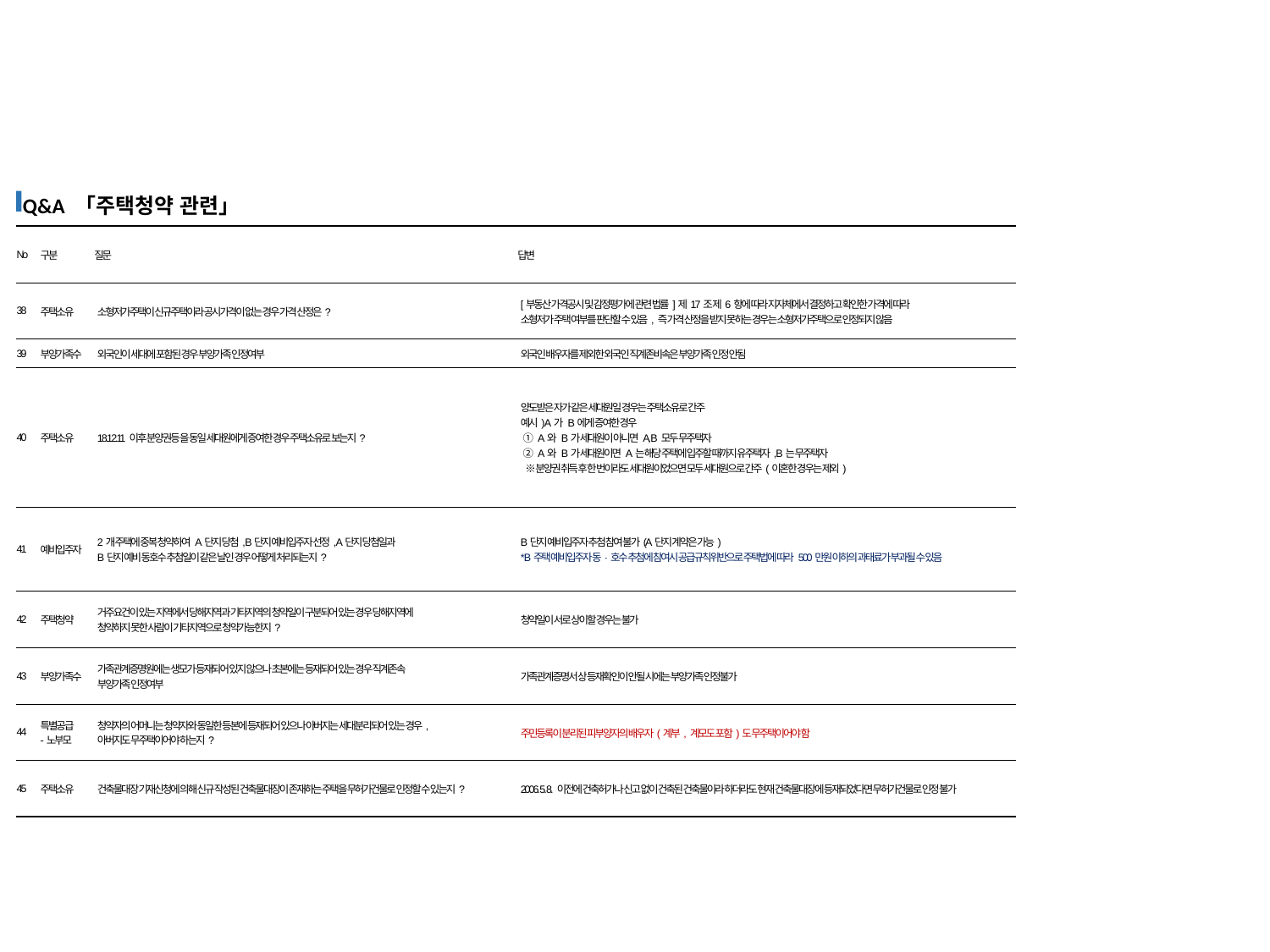

Q&A 「주택청약 관련」

| No | 구분 | 질문 | 답변 |
| --- | --- | --- | --- |
| 38 | 주택소유 | 소형저가주택이 신규주택이라 공시가격이 없는 경우 가격 산정은? | [부동산 가격공시 및 감정평가에 관련 법률]제17조 제6항에 따라 지자체에서 결정하고 확인한 가격에 따라 소형저가 주택 여부를 판단할 수 있음, 즉 가격 산정을 받지 못하는 경우는 소형저가주택으로 인정되지 않음 |
| 39 | 부양가족수 | 외국인이 세대에 포함된 경우 부양가족 인정여부 | 외국인 배우자를 제외한 외국인 직계존비속은 부양가족 인정 안됨 |
| 40 | 주택소유 | 18.12.11 이후 분양권등 을 동일 세대원에게 증여한 경우 주택소유로 보는지? | 양도받은 자가 같은 세대원일 경우는 주택소유로 간주 예시) A가 B에게 증여한 경우 ① A와 B가 세대원이 아니면 A, B 모두 무주택자 ② A와 B가 세대원이면 A는 해당 주택에 입주할 때까지 유주택자, B는 무주택자 ※ 분양권 취득 후 한 번이라도 세대원이었으면 모두 세대원으로 간주(이혼한 경우는 제외) |
| 41 | 예비입주자 | 2개 주택에 중복 청약하여 A단지 당첨, B단지 예비입주자 선정, A단지 당첨일과 B단지 예비 동호수 추첨일이 같은 날인 경우 어떻게 처리되는지? | B단지 예비입주자 추첨 참여 불가(A단지 계약은 가능) \* B주택 예비입주자 동·호수 추첨에 참여시 공급규칙위반으로 주택법에 따라 500만원 이하의 과태료가 부과될 수 있음 |
| 42 | 주택청약 | 거주요건이 있는 지역에서 당해지역과 기타지역의 청약일이 구분되어 있는 경우 당해지역에 청약하지 못한 사람이 기타지역으로 청약가능한지? | 청약일이 서로 상이할 경우는 불가 |
| 43 | 부양가족수 | 가족관계증명원에는 생모가 등재되어 있지 않으나 초본에는 등재되어 있는 경우 직계존속 부양가족 인정여부 | 가족관계증명서 상 등재확인이 안될 시에는 부양가족 인정불가 |
| 44 | 특별공급 -노부모 | 청약자의 어머니는 청약자와 동일한 등본에 등재되어 있으나 아버지는 세대분리되어 있는 경우, 아버지도 무주택이어야 하는지? | 주민등록이 분리된 피부양자의 배우자(계부, 계모도 포함)도 무주택이어야 함 |
| 45 | 주택소유 | 건축물대장 기재신청에 의해 신규 작성된 건축물대장이 존재하는 주택을 무허가건물로 인정할 수 있는지? | 2006. 5. 8. 이전에 건축허가나 신고 없이 건축된 건축물이라 하더라도 현재 건축물대장에 등재되었다면 무허가건물로 인정 불가 |